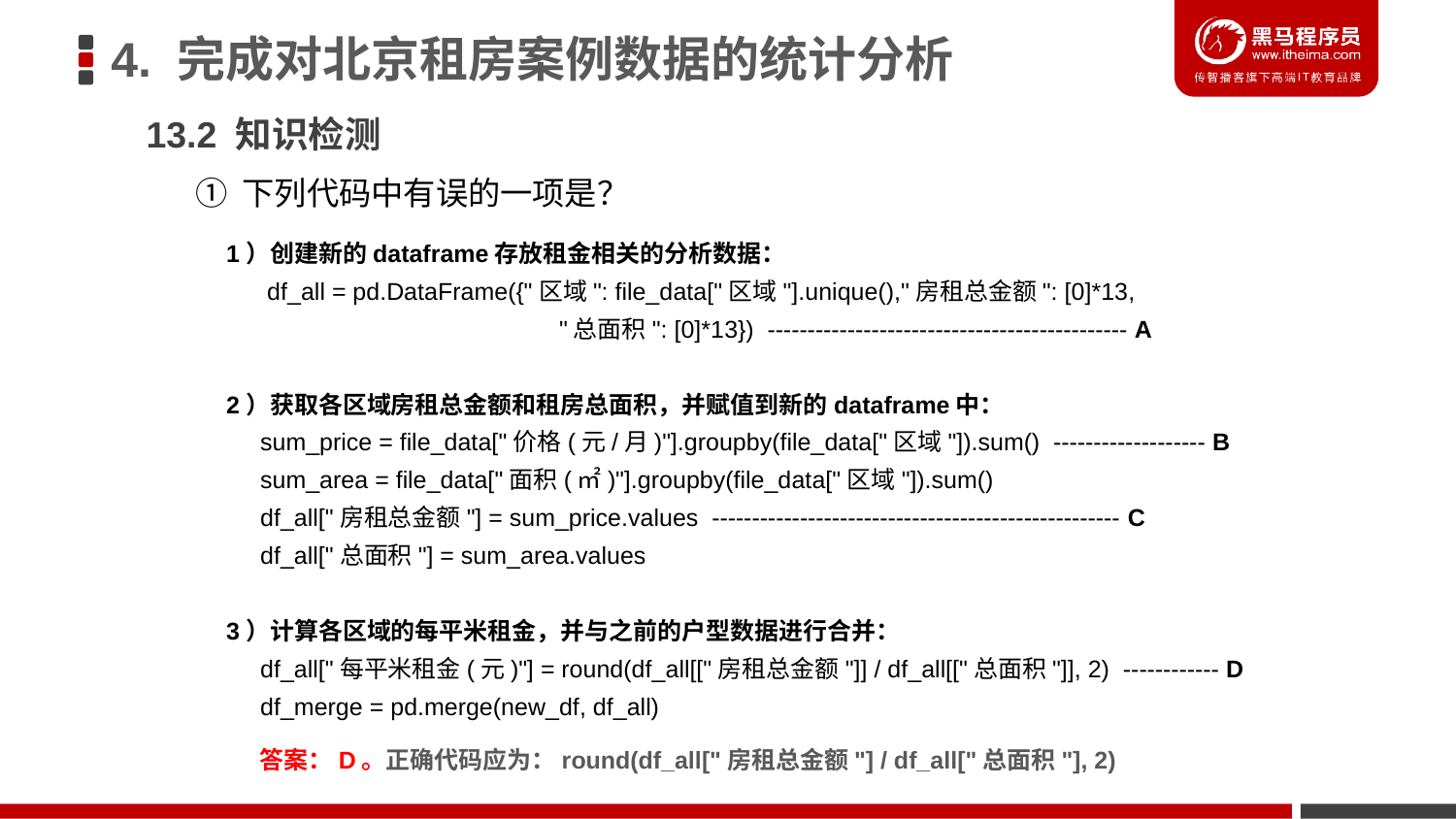

4. 完成对北京租房案例数据的统计分析
13.2 知识检测
① 下列代码中有误的一项是？
1）创建新的dataframe存放租金相关的分析数据：
      df_all = pd.DataFrame({"区域": file_data["区域"].unique(),"房租总金额": [0]*13,
                                                 "总面积": [0]*13})  --------------------------------------------- A

2）获取各区域房租总金额和租房总面积，并赋值到新的dataframe中：
     sum_price = file_data["价格(元/月)"].groupby(file_data["区域"]).sum()  ------------------- B
     sum_area = file_data["面积(㎡)"].groupby(file_data["区域"]).sum()
     df_all["房租总金额"] = sum_price.values  --------------------------------------------------- C
     df_all["总面积"] = sum_area.values

3）计算各区域的每平米租金，并与之前的户型数据进行合并：
     df_all["每平米租金(元)"] = round(df_all[["房租总金额"]] / df_all[["总面积"]], 2)  ------------ D
     df_merge = pd.merge(new_df, df_all)
答案：D。正确代码应为：round(df_all["房租总金额"] / df_all["总面积"], 2)